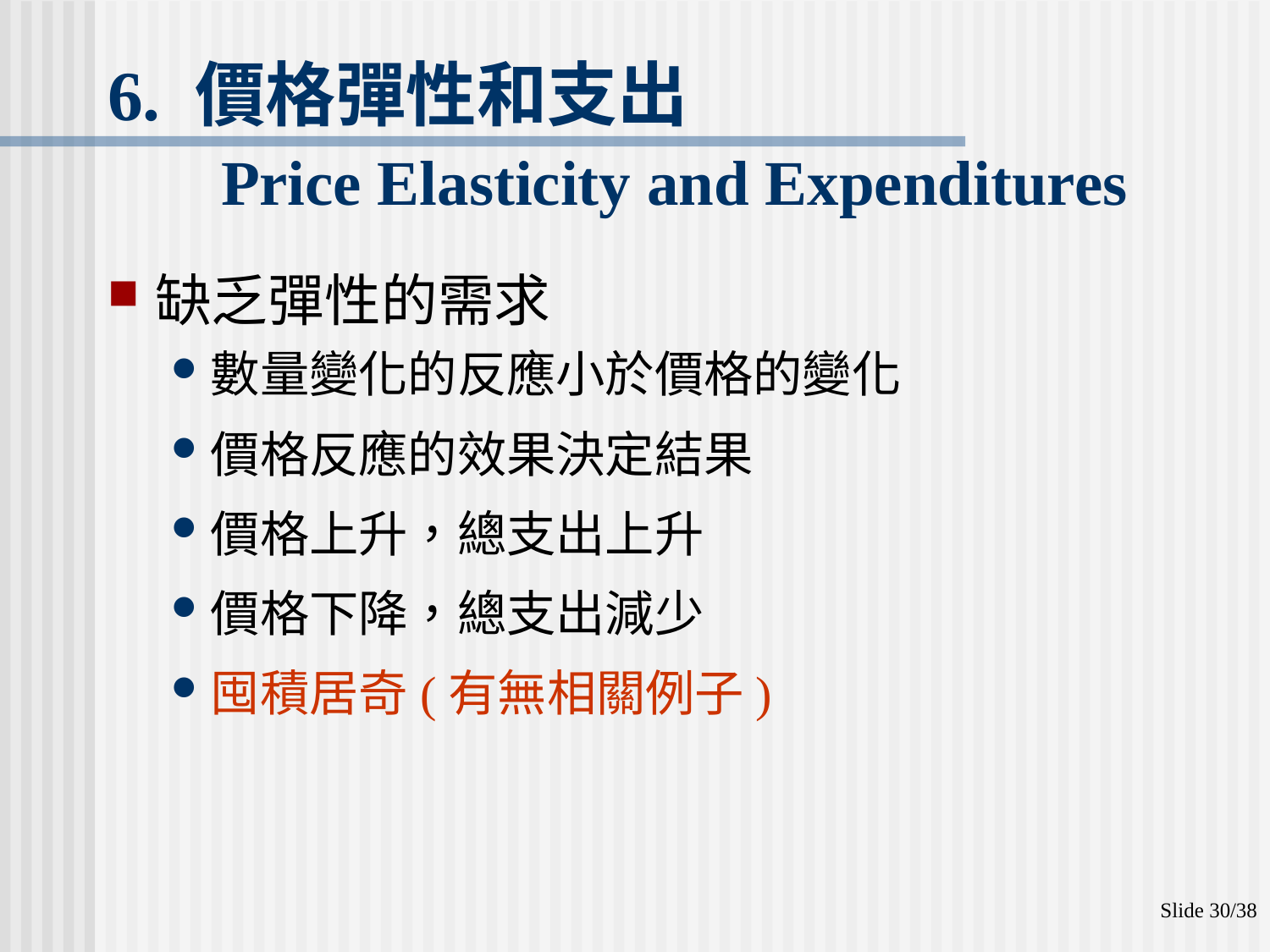

# 6. 價格彈性和支出 Price Elasticity and Expenditures
缺乏彈性的需求
數量變化的反應小於價格的變化
價格反應的效果決定結果
價格上升，總支出上升
價格下降，總支出減少
囤積居奇(有無相關例子)
Slide 30/38